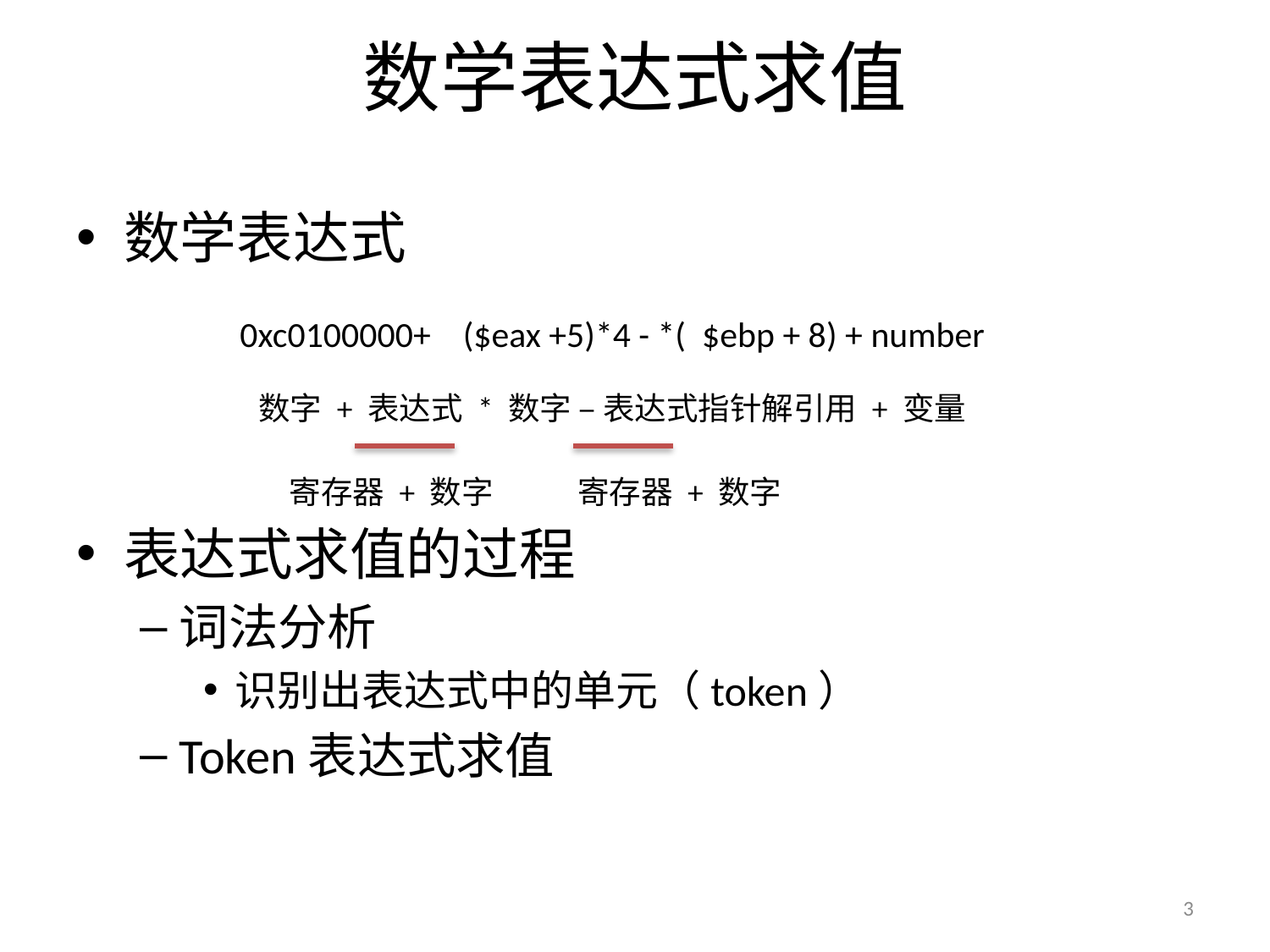

# 数学表达式求值
数学表达式

表达式求值的过程
词法分析
识别出表达式中的单元（token）
Token表达式求值

0xc0100000+    ($eax +5)*4 - *(  $ebp + 8) + number
数字 + 表达式 * 数字 – 表达式指针解引用 + 变量
寄存器 + 数字
寄存器 + 数字
3